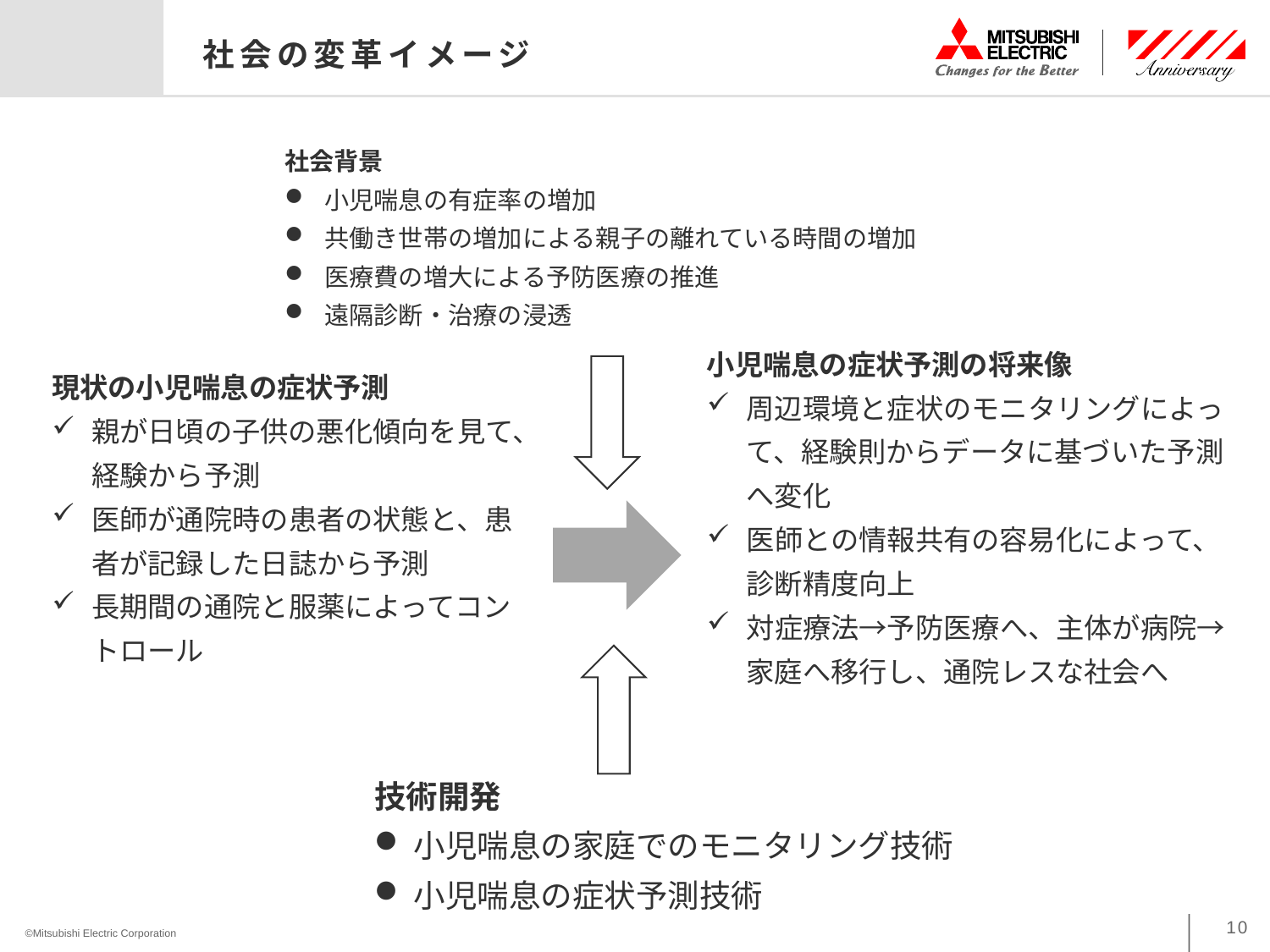

# 社会の変革イメージ
社会背景
小児喘息の有症率の増加
共働き世帯の増加による親子の離れている時間の増加
医療費の増大による予防医療の推進
遠隔診断・治療の浸透
小児喘息の症状予測の将来像
周辺環境と症状のモニタリングによって、経験則からデータに基づいた予測へ変化
医師との情報共有の容易化によって、診断精度向上
対症療法→予防医療へ、主体が病院→家庭へ移行し、通院レスな社会へ

現状の小児喘息の症状予測
親が日頃の子供の悪化傾向を見て、経験から予測
医師が通院時の患者の状態と、患者が記録した日誌から予測
長期間の通院と服薬によってコントロール

技術開発
小児喘息の家庭でのモニタリング技術
小児喘息の症状予測技術

10